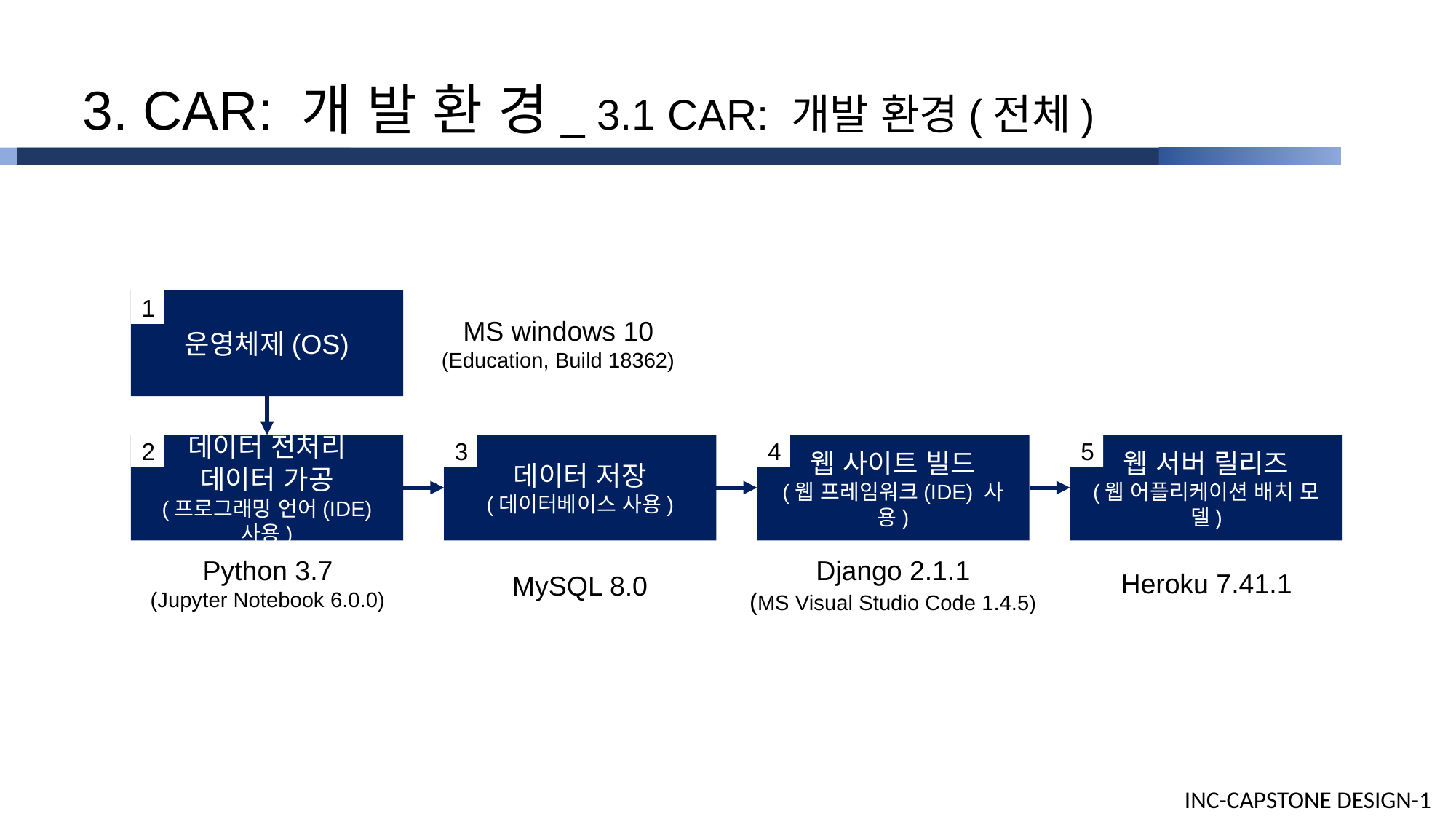

3. CAR: 개 발 환 경_ 3.1 CAR: 개발 환경(전체)
운영체제(OS)
1
MS windows 10
(Education, Build 18362)
2
3
4
5
데이터 저장
(데이터베이스 사용)
웹 서버 릴리즈
(웹 어플리케이션 배치 모델)
데이터 전처리
데이터 가공
(프로그래밍 언어(IDE) 사용)
웹 사이트 빌드
(웹 프레임워크(IDE) 사용)
Python 3.7
(Jupyter Notebook 6.0.0)
Django 2.1.1
(MS Visual Studio Code 1.4.5)
Heroku 7.41.1
MySQL 8.0